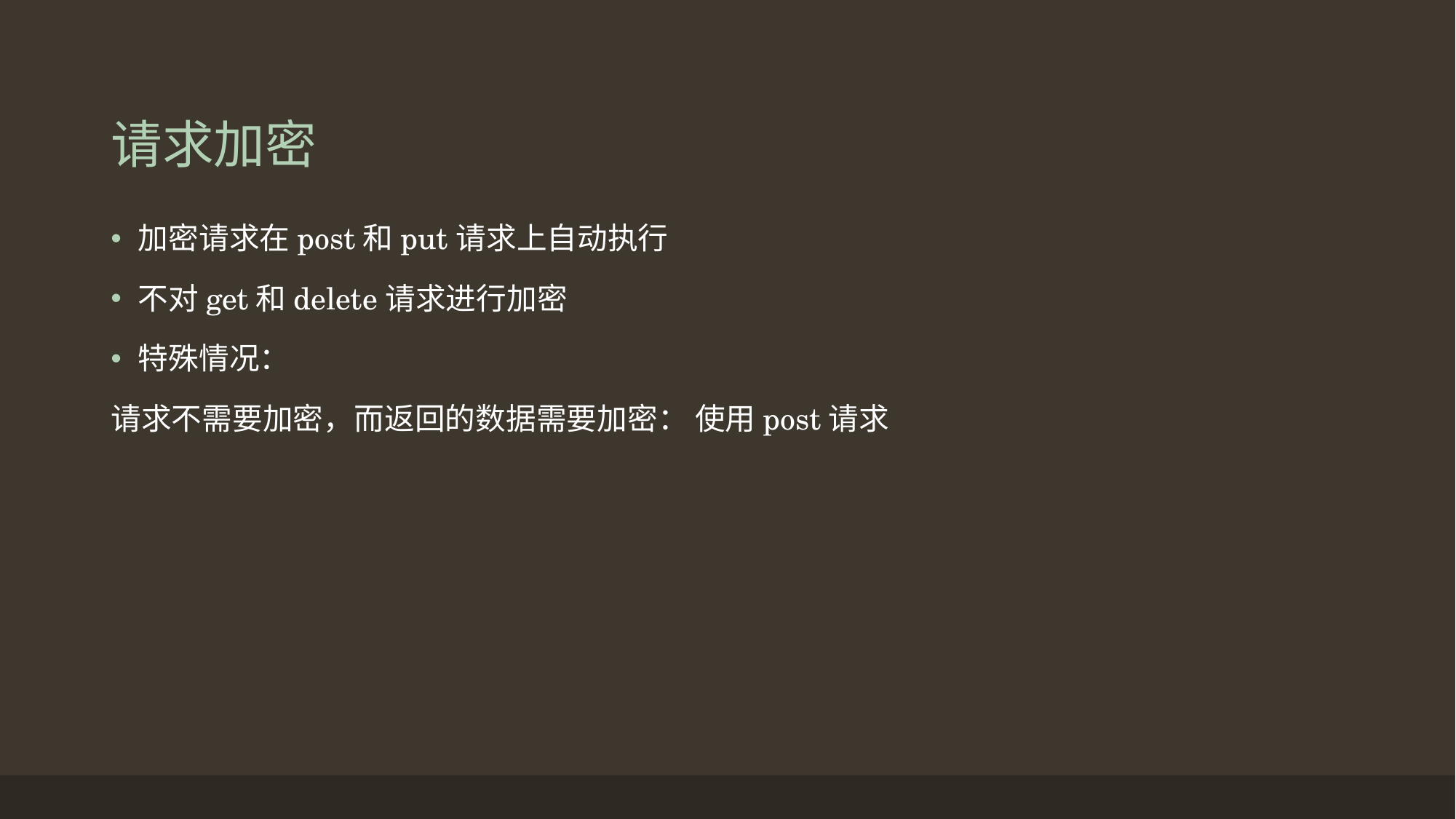

# 请求加密
加密请求在post和put请求上自动执行
不对get和delete请求进行加密
特殊情况：
请求不需要加密，而返回的数据需要加密： 使用post请求